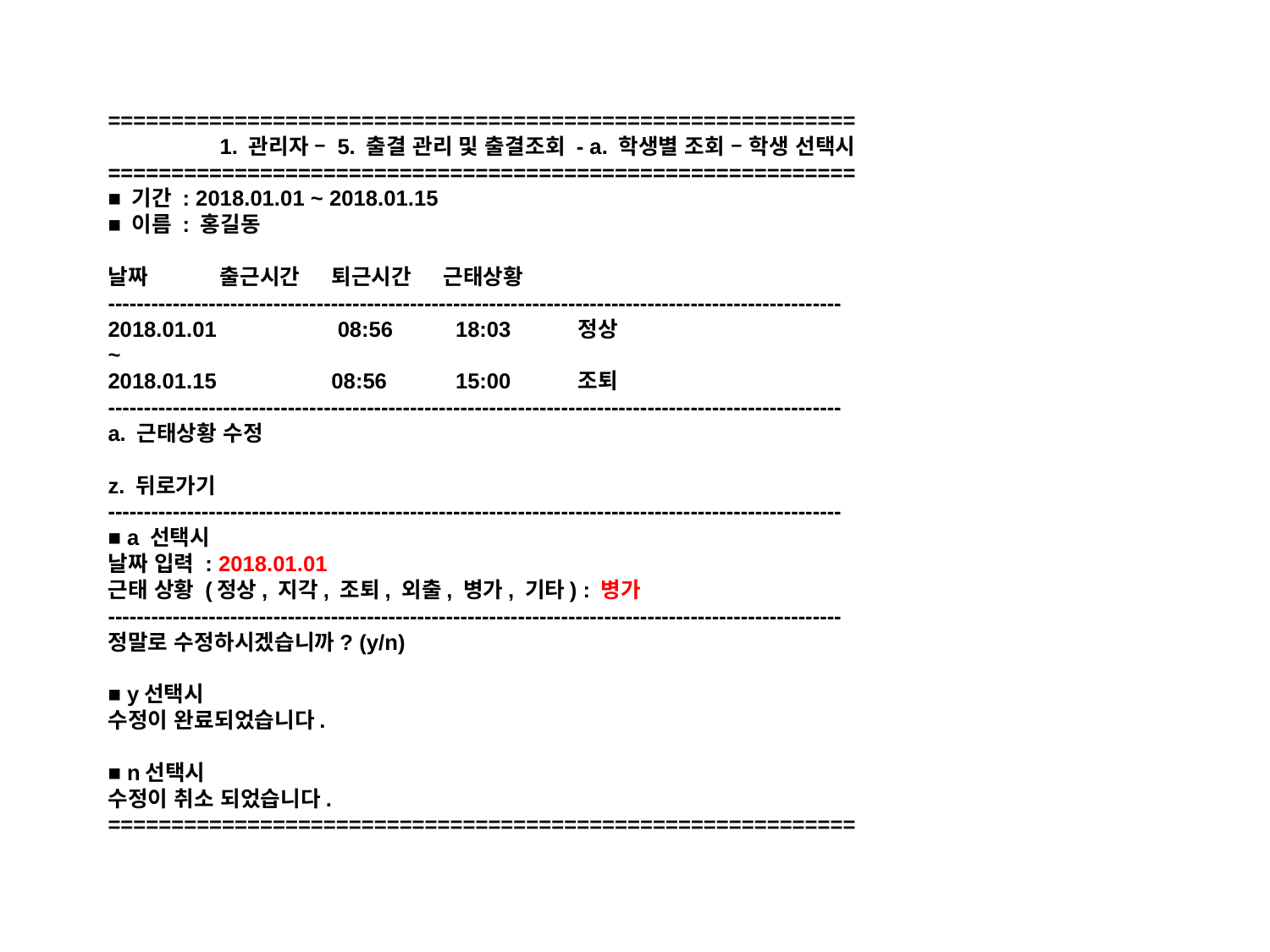

# =========================================================== 1. 관리자 – 5. 출결 관리 및 출결조회 - a. 학생별 조회 – 학생 선택시 =========================================================== ■ 기간 : 2018.01.01 ~ 2018.01.15 ■ 이름 : 홍길동 날짜		출근시간		퇴근시간     	근태상황 ------------------------------------------------------------------------------------------------------ 2018.01.01	 	 08:56		  18:03		   정상 ~ 2018.01.15	  	08:56		  15:00		   조퇴 ------------------------------------------------------------------------------------------------------ a. 근태상황 수정 z. 뒤로가기 ------------------------------------------------------------------------------------------------------ ■ a 선택시 날짜 입력 : 2018.01.01 근태 상황 (정상, 지각, 조퇴, 외출, 병가, 기타) : 병가 ------------------------------------------------------------------------------------------------------ 정말로 수정하시겠습니까? (y/n) ■ y선택시 수정이 완료되었습니다. ■ n선택시 수정이 취소 되었습니다. ===========================================================